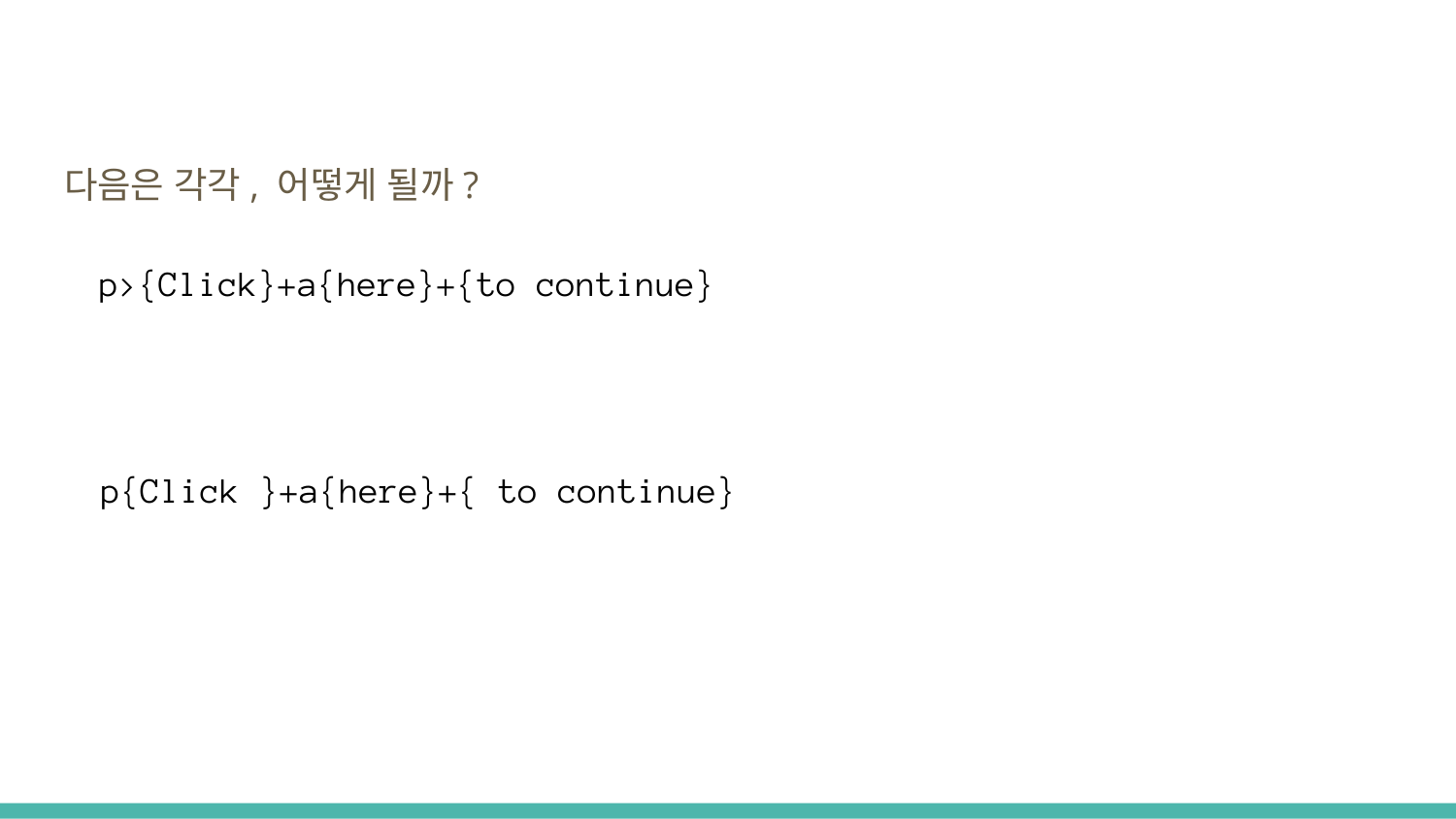

다음은 각각, 어떻게 될까?
p>{Click}+a{here}+{to continue}
p{Click }+a{here}+{ to continue}